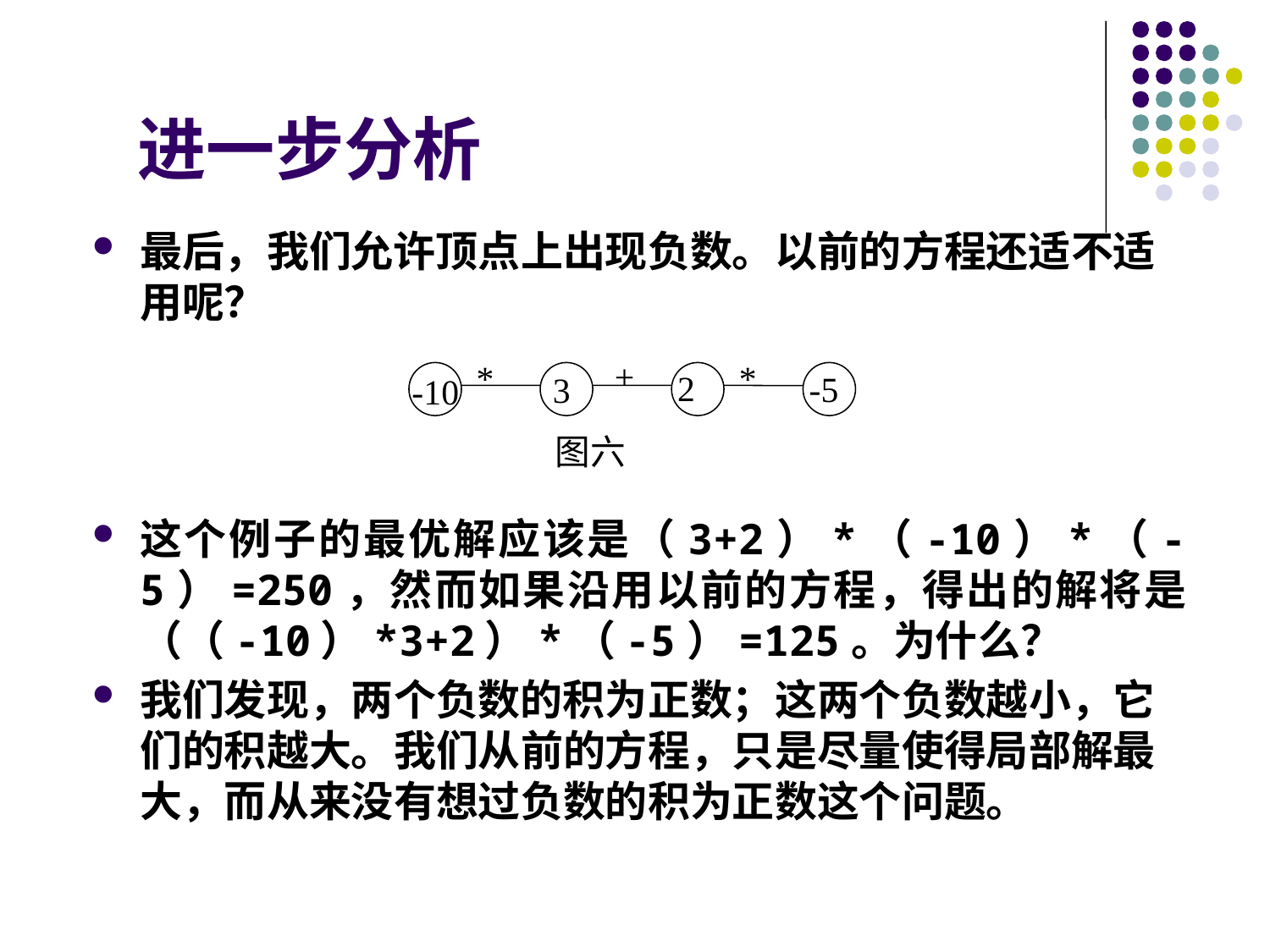

# 进一步分析
最后，我们允许顶点上出现负数。以前的方程还适不适用呢？

这个例子的最优解应该是（3+2）*（-10）*（-5）=250，然而如果沿用以前的方程，得出的解将是（（-10）*3+2）*（-5）=125。为什么？
我们发现，两个负数的积为正数；这两个负数越小，它们的积越大。我们从前的方程，只是尽量使得局部解最大，而从来没有想过负数的积为正数这个问题。
+
*
*
2
-5
3
-10

图六